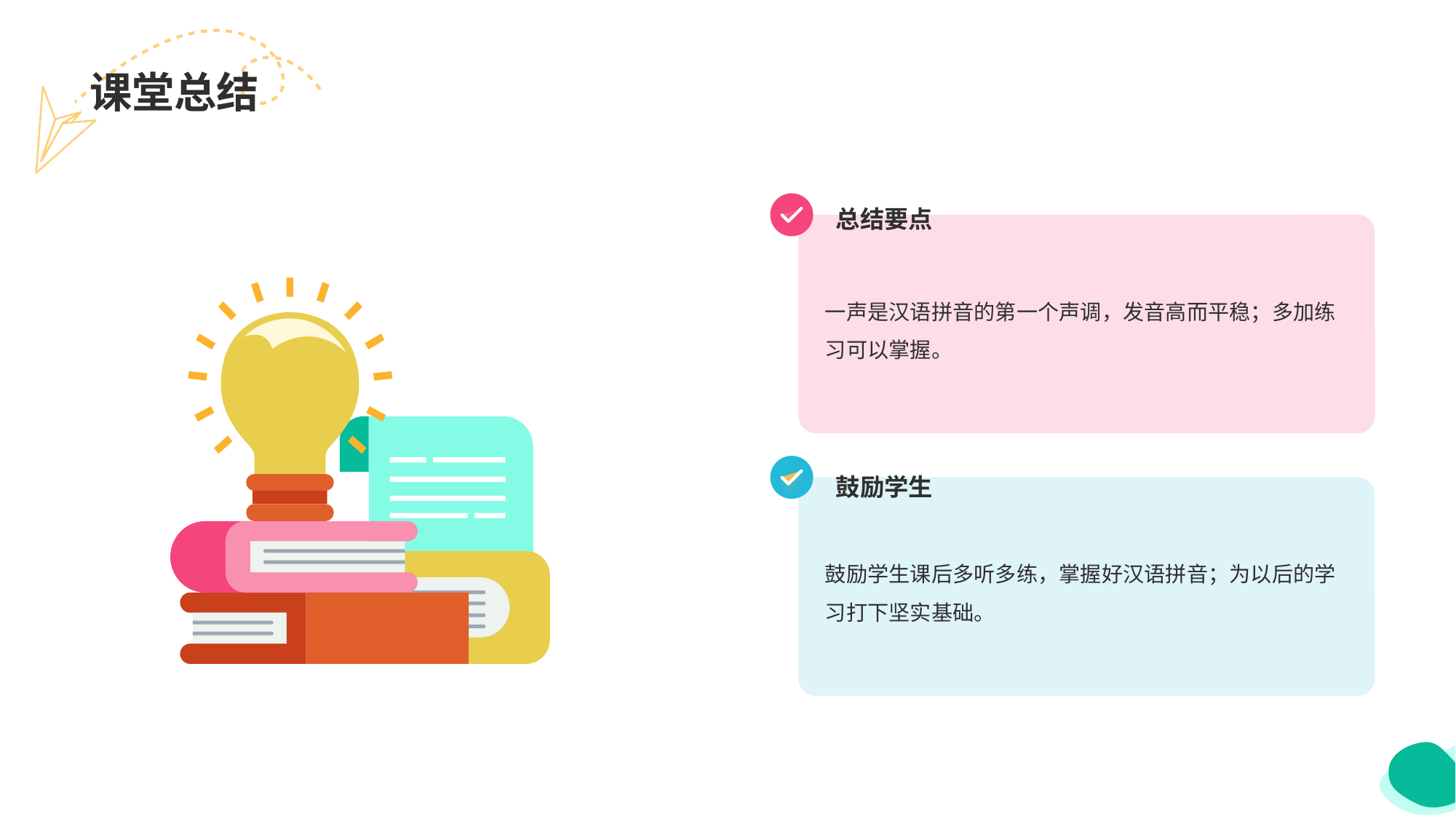

# 课堂总结
总结要点

一声是汉语拼音的第一个声调，发音高而平稳；多加练习可以掌握。

鼓励学生
鼓励学生课后多听多练，掌握好汉语拼音；为以后的学习打下坚实基础。